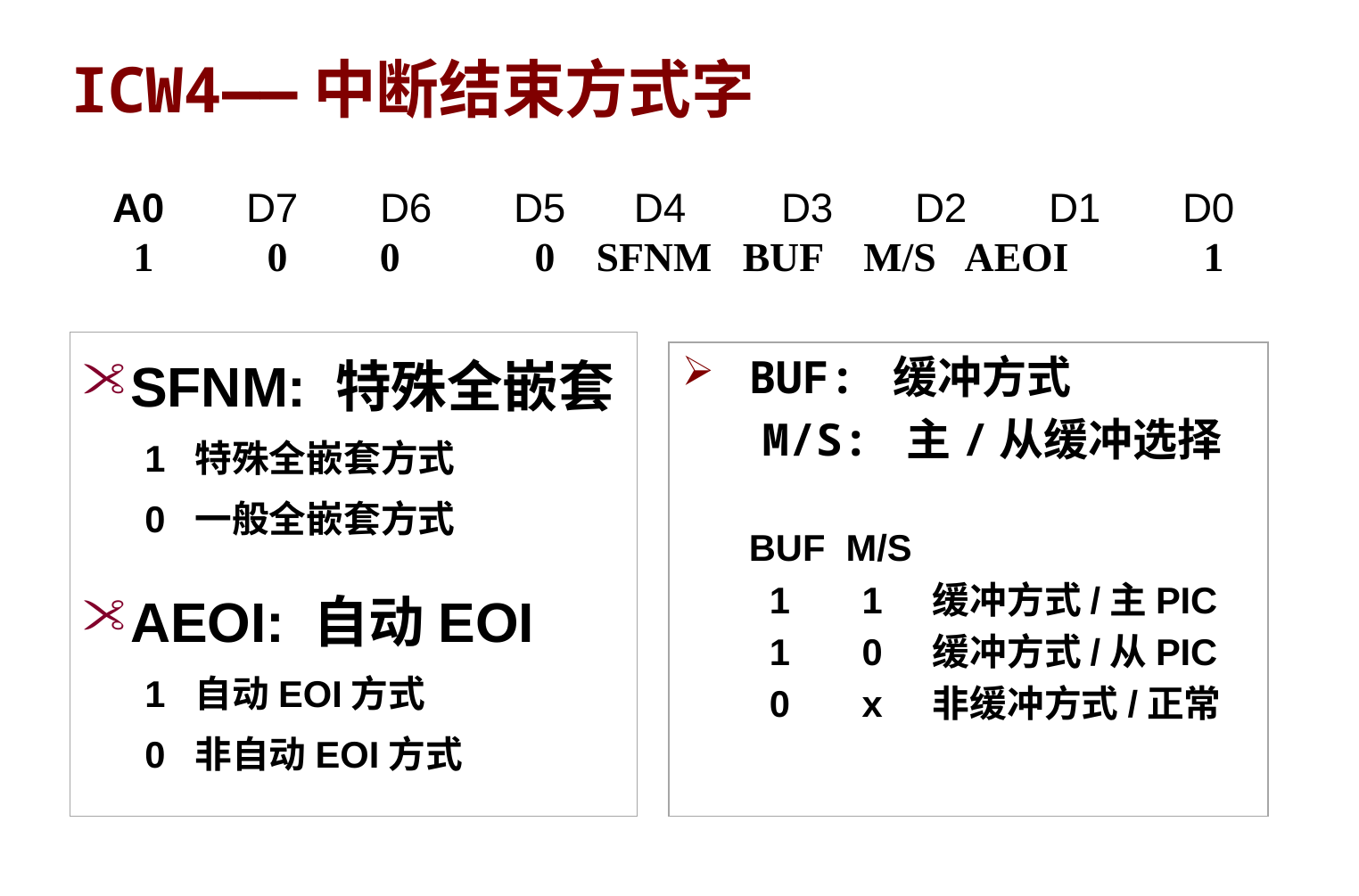

# ICW4——中断结束方式字
A0   	D7	D6     	D5      D4   	D3  	D2   	D1   	D0
 1	 0         0	 0    SFNM   BUF    M/S   AEOI	 1
SFNM: 特殊全嵌套
1  特殊全嵌套方式
0  一般全嵌套方式
AEOI: 自动EOI
1  自动EOI方式
0  非自动EOI方式
BUF: 缓冲方式
   M/S: 主/从缓冲选择

BUF  M/S
  1       1    缓冲方式/主PIC
  1       0    缓冲方式/从PIC
  0       x    非缓冲方式/正常